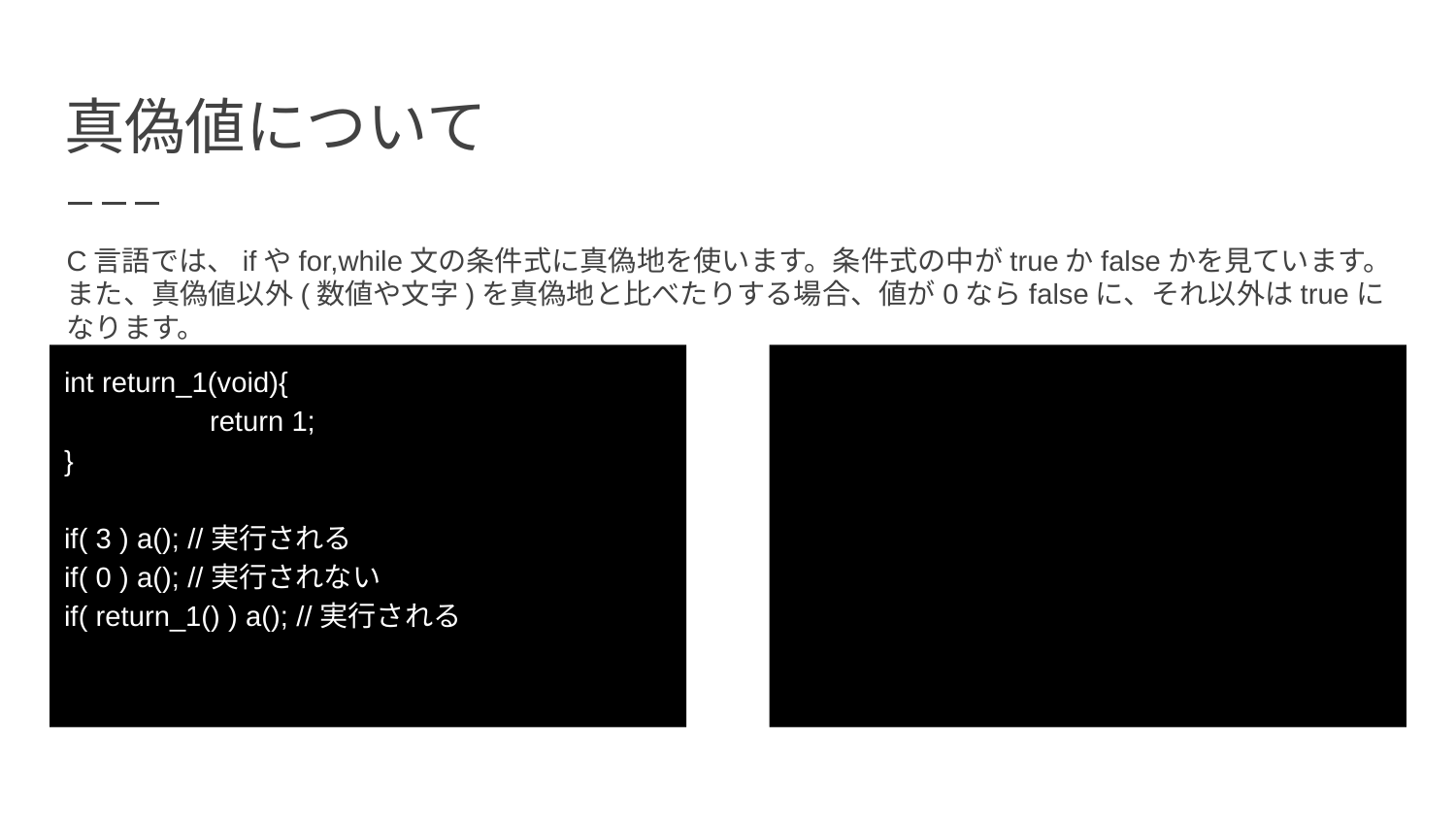

# 真偽値について
C言語では、ifやfor,while文の条件式に真偽地を使います。条件式の中がtrueかfalseかを見ています。
また、真偽値以外(数値や文字)を真偽地と比べたりする場合、値が0ならfalseに、それ以外はtrueになります。
int return_1(void){
	return 1;
}

if( 3 ) a(); //実行される
if( 0 ) a(); //実行されない
if( return_1() ) a(); //実行される